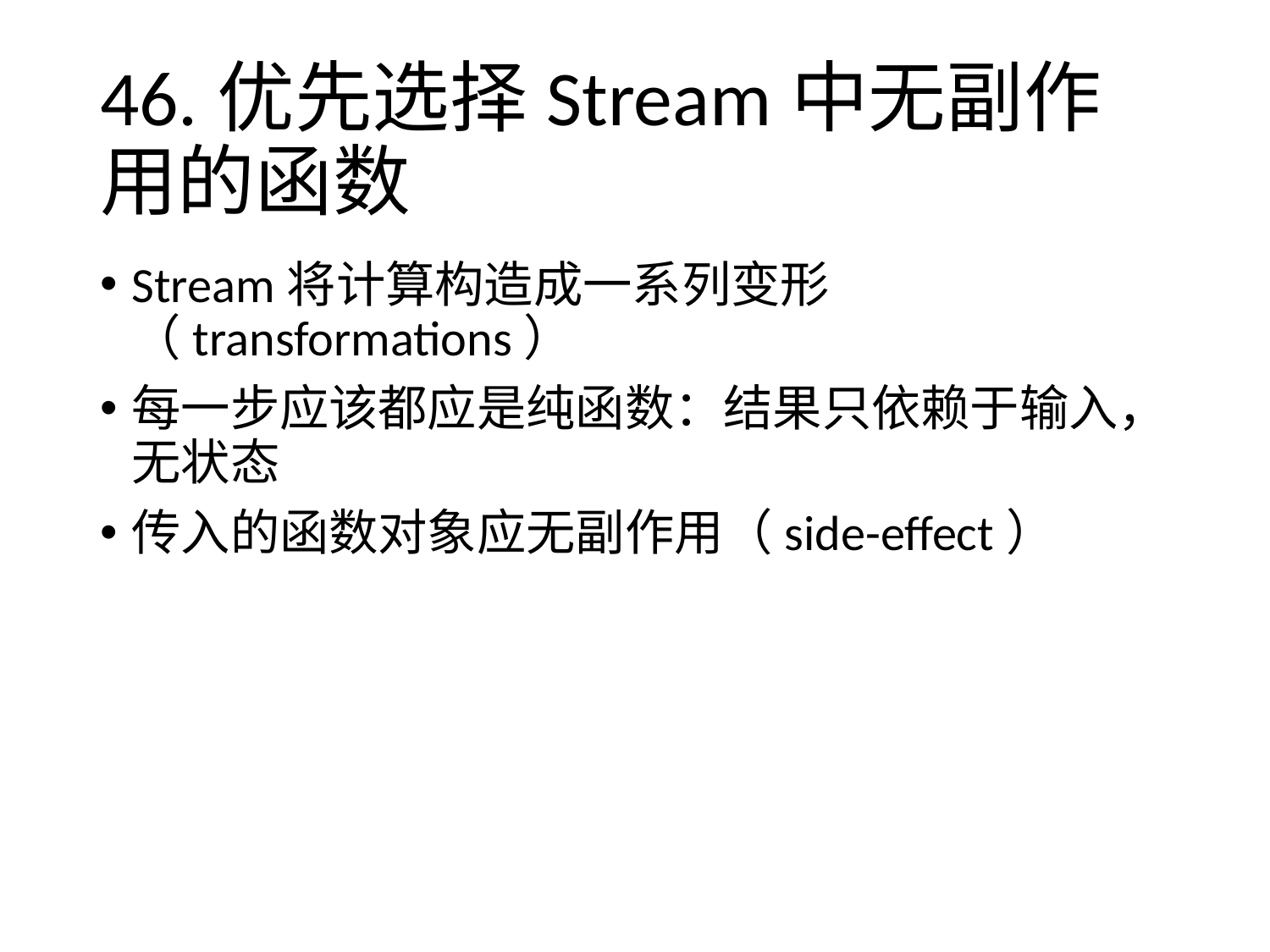

# 46.优先选择Stream中无副作用的函数
Stream将计算构造成一系列变形（transformations）
每一步应该都应是纯函数：结果只依赖于输入，无状态
传入的函数对象应无副作用（side-effect）